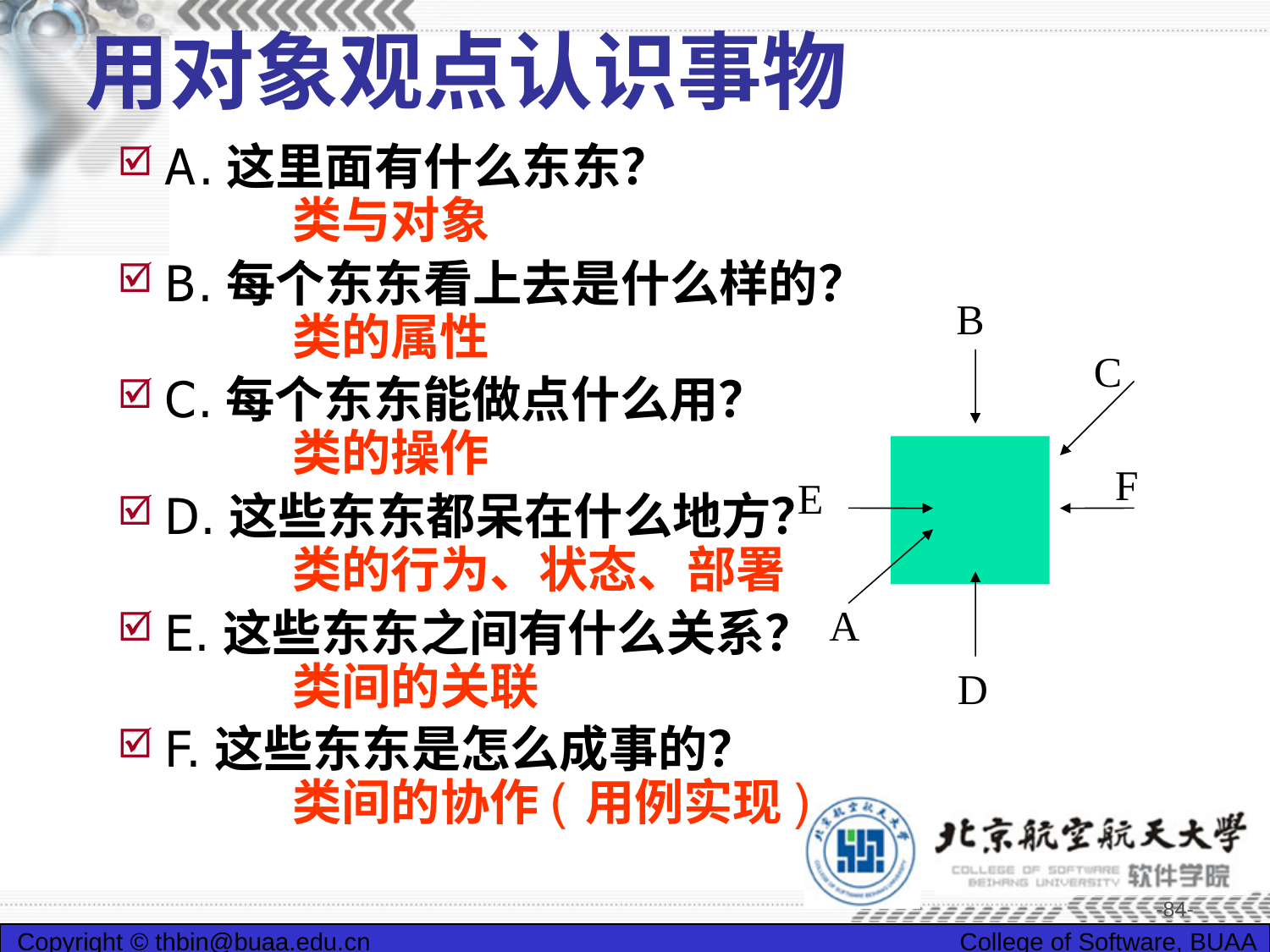

# 用对象观点认识事物
A.这里面有什么东东？
	类与对象
B.每个东东看上去是什么样的？
	类的属性
C.每个东东能做点什么用？
	类的操作
D.这些东东都呆在什么地方？
	类的行为、状态、部署
E.这些东东之间有什么关系？
	类间的关联
F.这些东东是怎么成事的？
	类间的协作(用例实现)
B

C

F

E

A

D
-84-